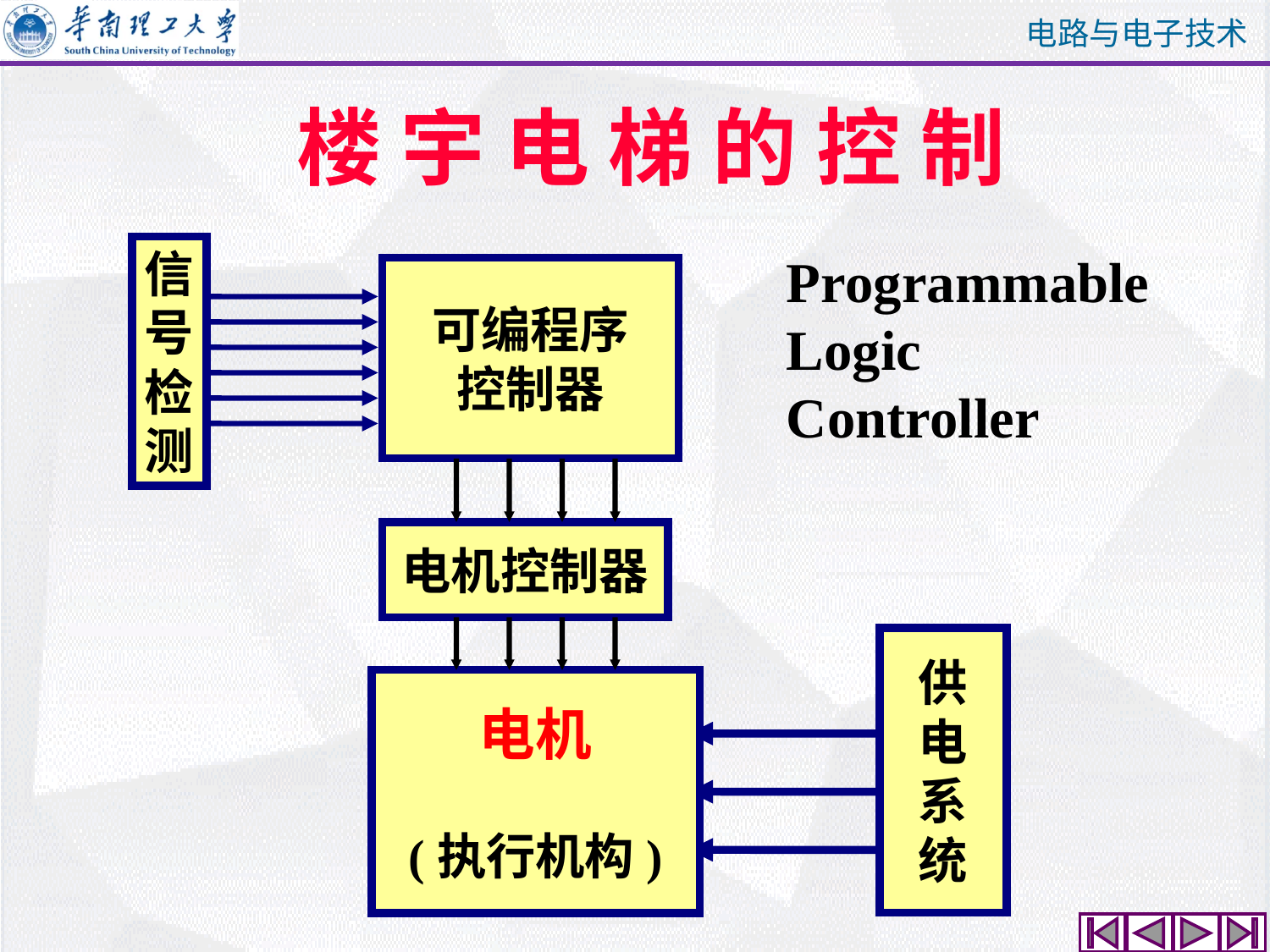

楼 宇 电 梯 的 控 制
信
号
检
测
Programmable
Logic
Controller
可编程序
控制器

电机控制器

供
电
系
统
电机

(执行机构)